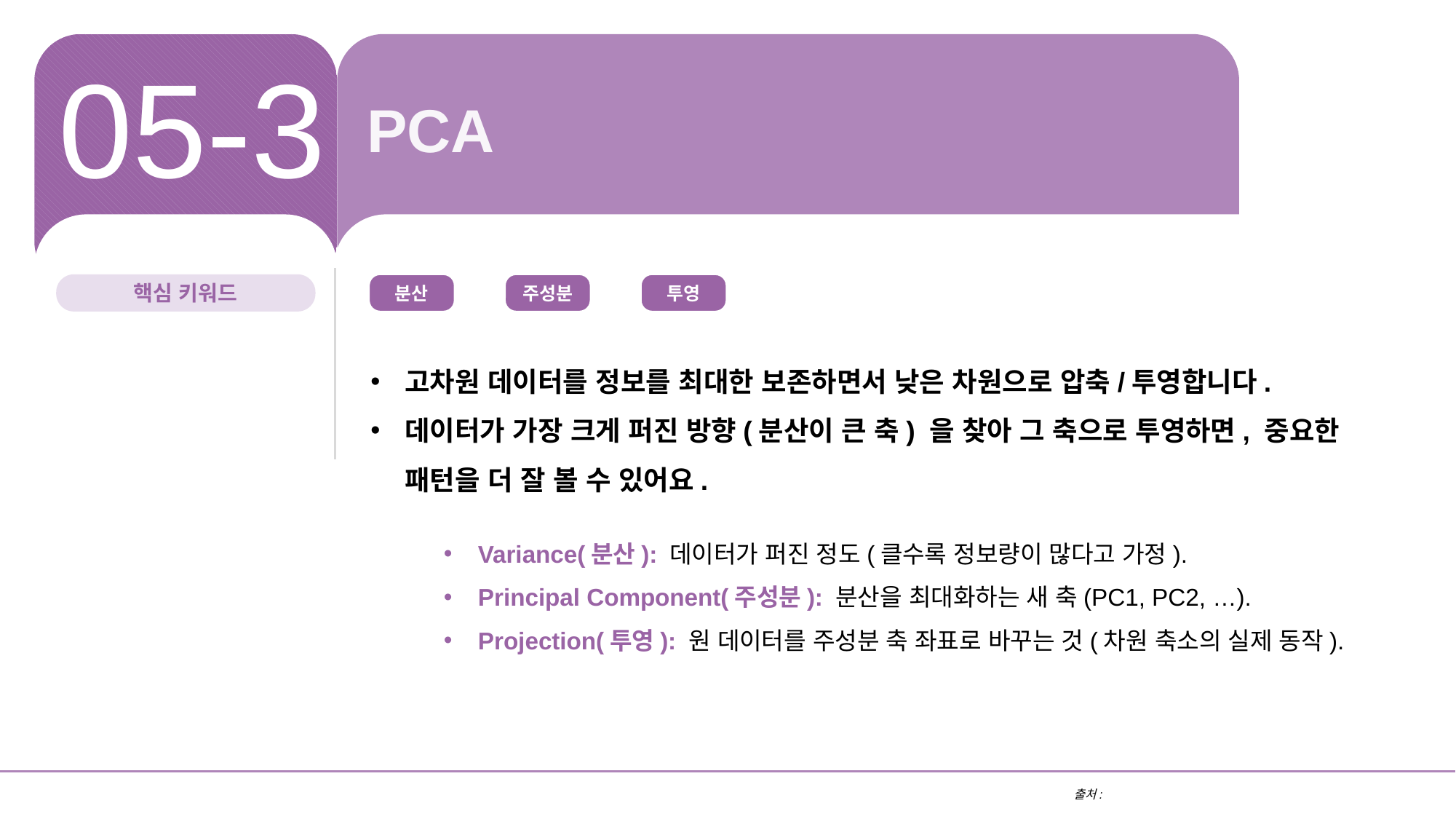

05-3
PCA

분산
주성분
투영
핵심 키워드
고차원 데이터를 정보를 최대한 보존하면서 낮은 차원으로 압축/투영합니다.
데이터가 가장 크게 퍼진 방향(분산이 큰 축) 을 찾아 그 축으로 투영하면, 중요한 패턴을 더 잘 볼 수 있어요.
Variance(분산): 데이터가 퍼진 정도(클수록 정보량이 많다고 가정).
Principal Component(주성분): 분산을 최대화하는 새 축(PC1, PC2, …).
Projection(투영): 원 데이터를 주성분 축 좌표로 바꾸는 것(차원 축소의 실제 동작).
출처: